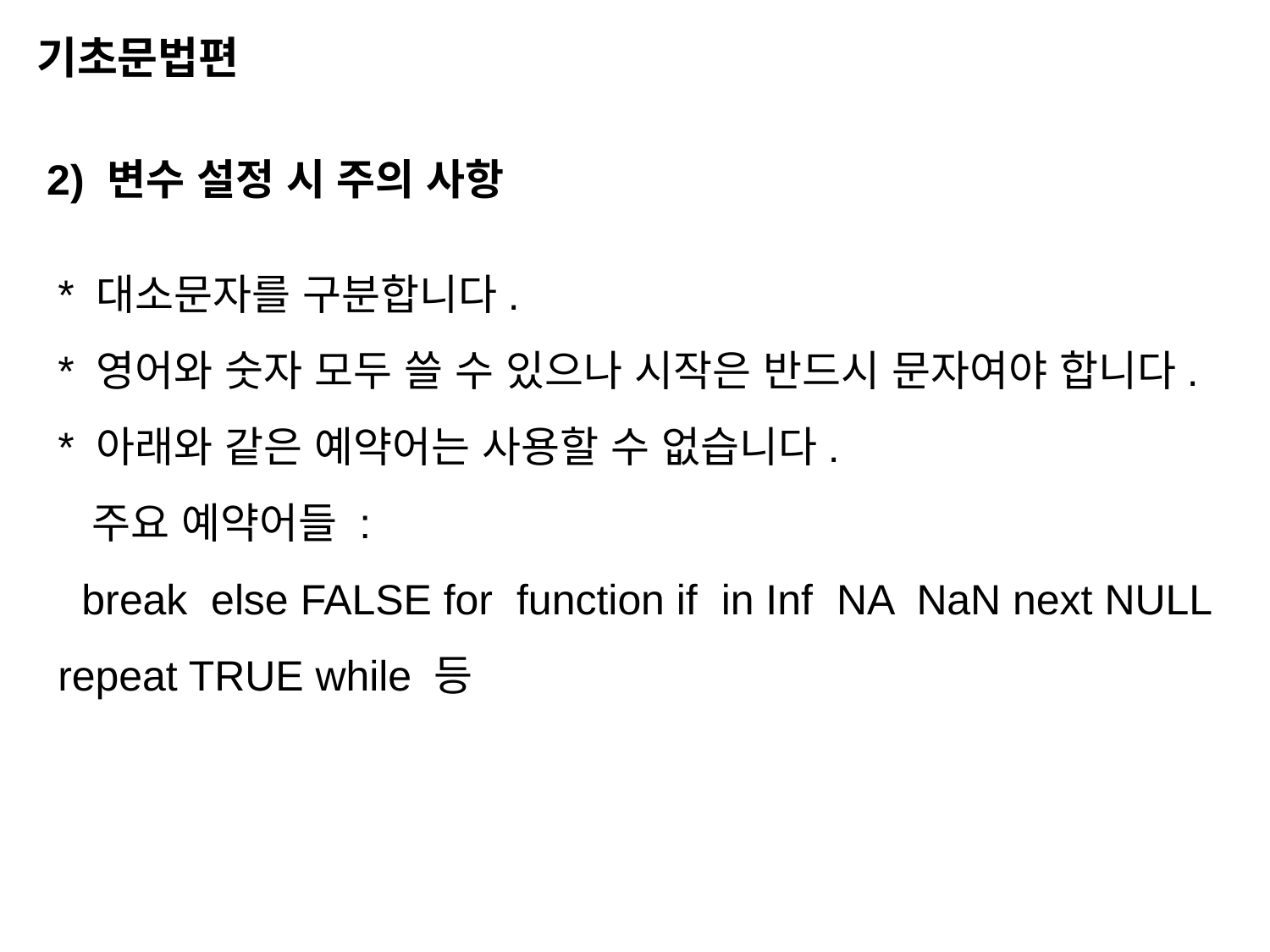

기초문법편
2) 변수 설정 시 주의 사항
* 대소문자를 구분합니다.
* 영어와 숫자 모두 쓸 수 있으나 시작은 반드시 문자여야 합니다.
* 아래와 같은 예약어는 사용할 수 없습니다.
  주요 예약어들 :
  break  else FALSE for  function if  in Inf  NA  NaN next NULL  repeat TRUE while 등